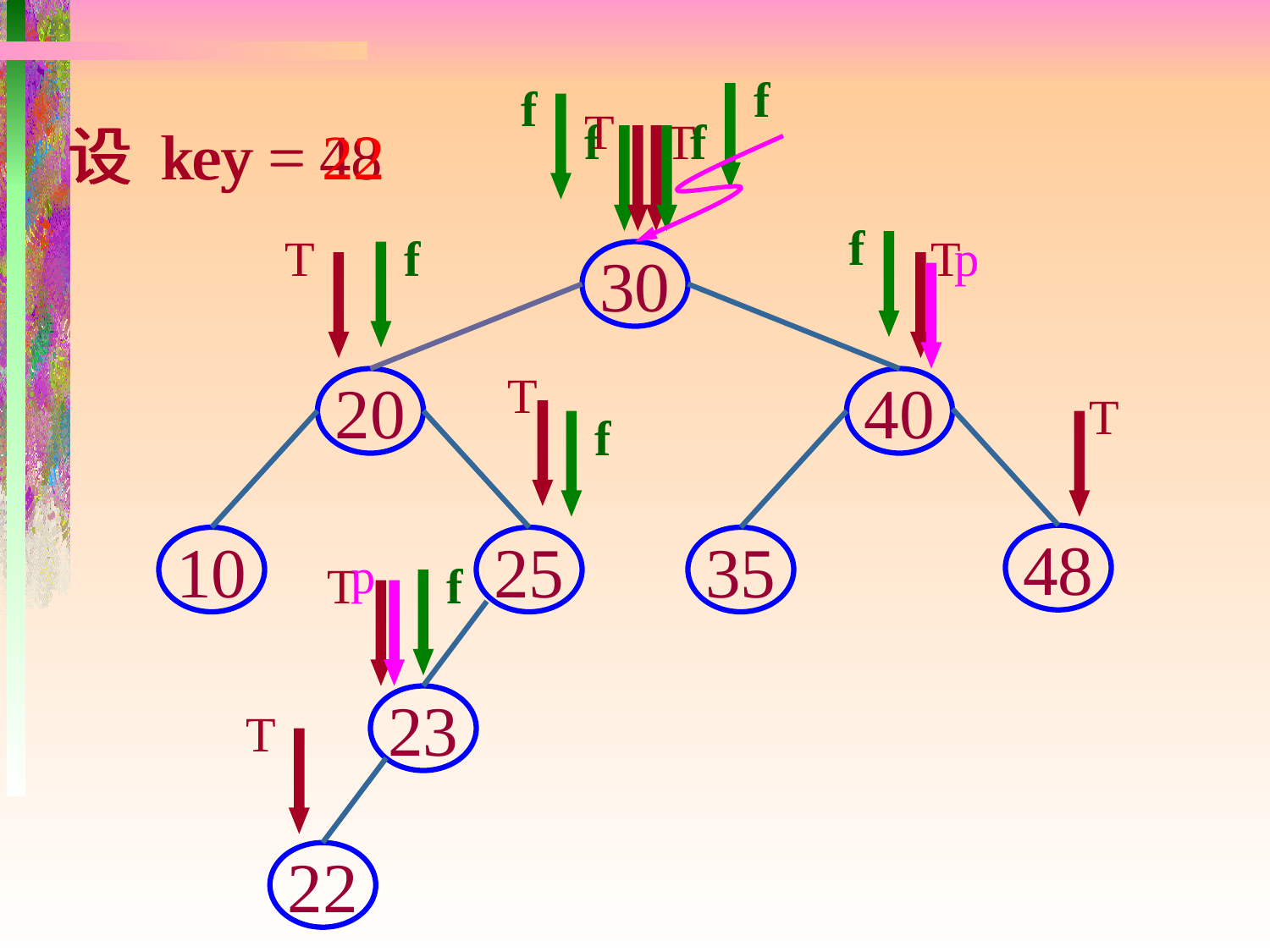

f
f

T
f
T
f
设 key = 22
设 key = 48

f
T
f
T
p

30

T
20
40
T

f

48
10
25
35
p
T
f

23
T

22